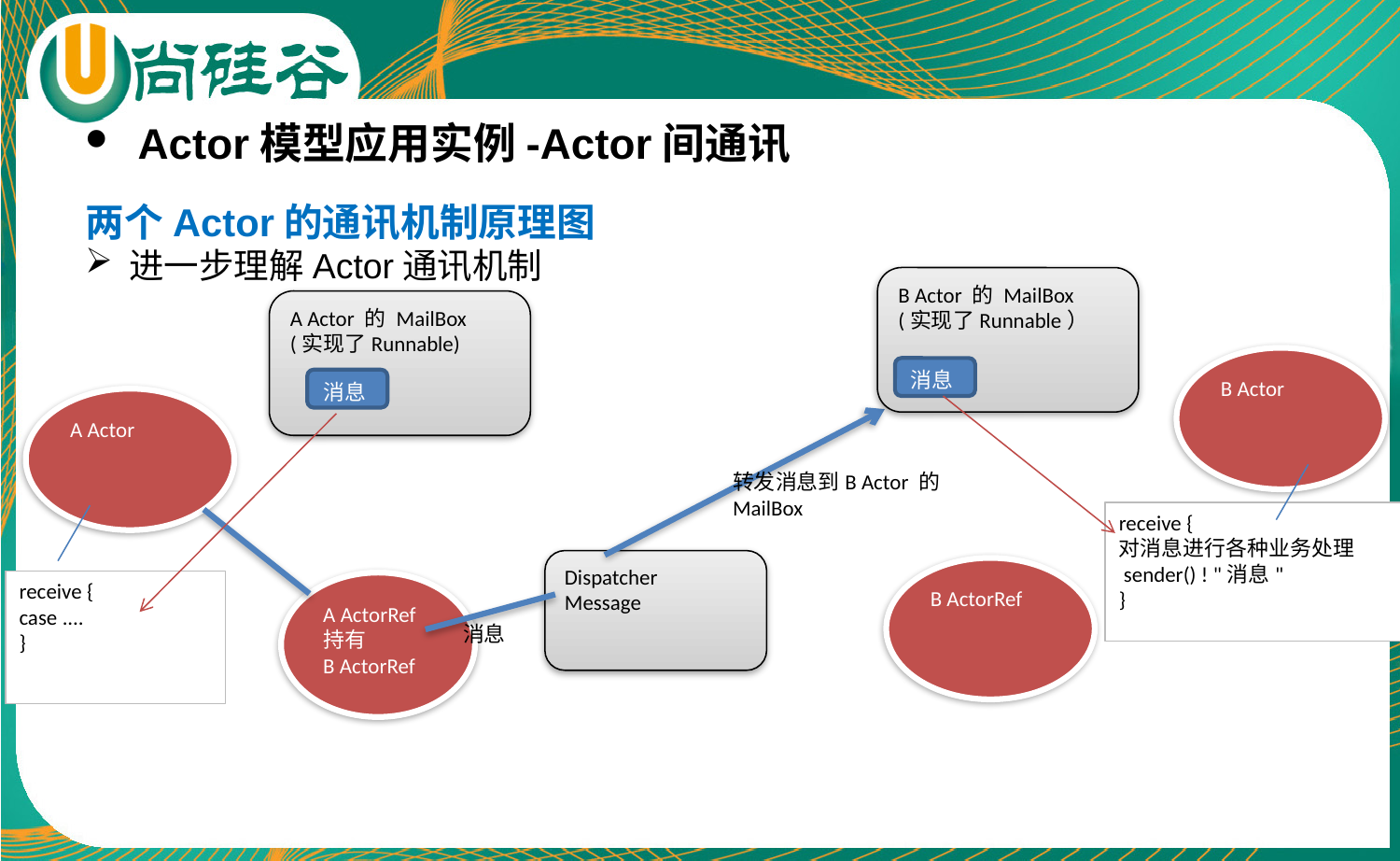

Actor模型应用实例-Actor间通讯
两个Actor的通讯机制原理图
进一步理解Actor通讯机制

B Actor 的 MailBox
(实现了Runnable）
A Actor 的 MailBox
(实现了Runnable)
B Actor
消息
消息
A Actor
转发消息到B Actor 的
MailBox
receive {
对消息进行各种业务处理
 sender() ! "消息"
}
Dispatcher
Message
B ActorRef
receive {
case ....
}
A ActorRef
持有
B ActorRef
消息